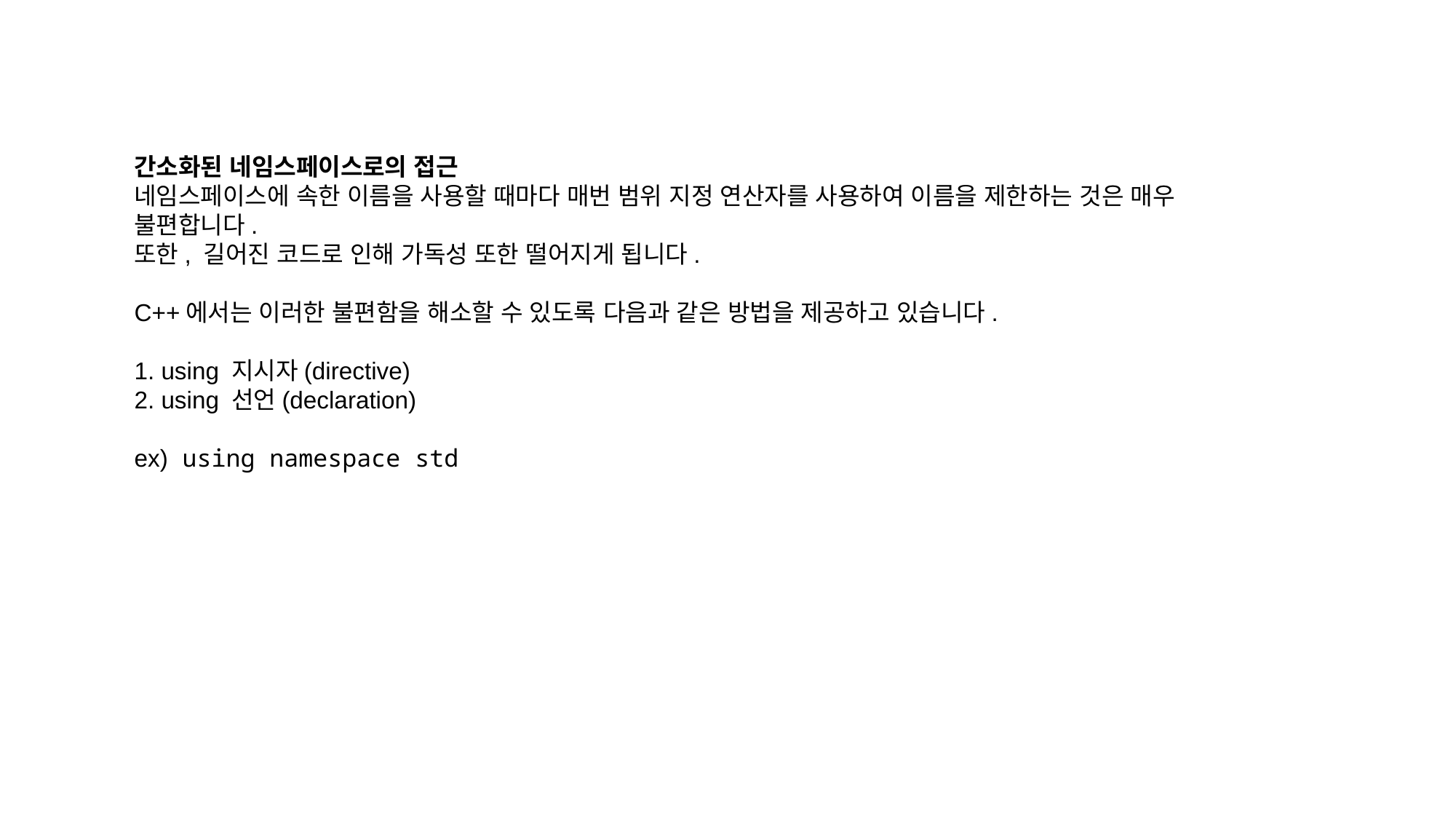

간소화된 네임스페이스로의 접근
네임스페이스에 속한 이름을 사용할 때마다 매번 범위 지정 연산자를 사용하여 이름을 제한하는 것은 매우 불편합니다.
또한, 길어진 코드로 인해 가독성 또한 떨어지게 됩니다.

C++에서는 이러한 불편함을 해소할 수 있도록 다음과 같은 방법을 제공하고 있습니다.

1. using 지시자(directive)
2. using 선언(declaration)

ex) using namespace std